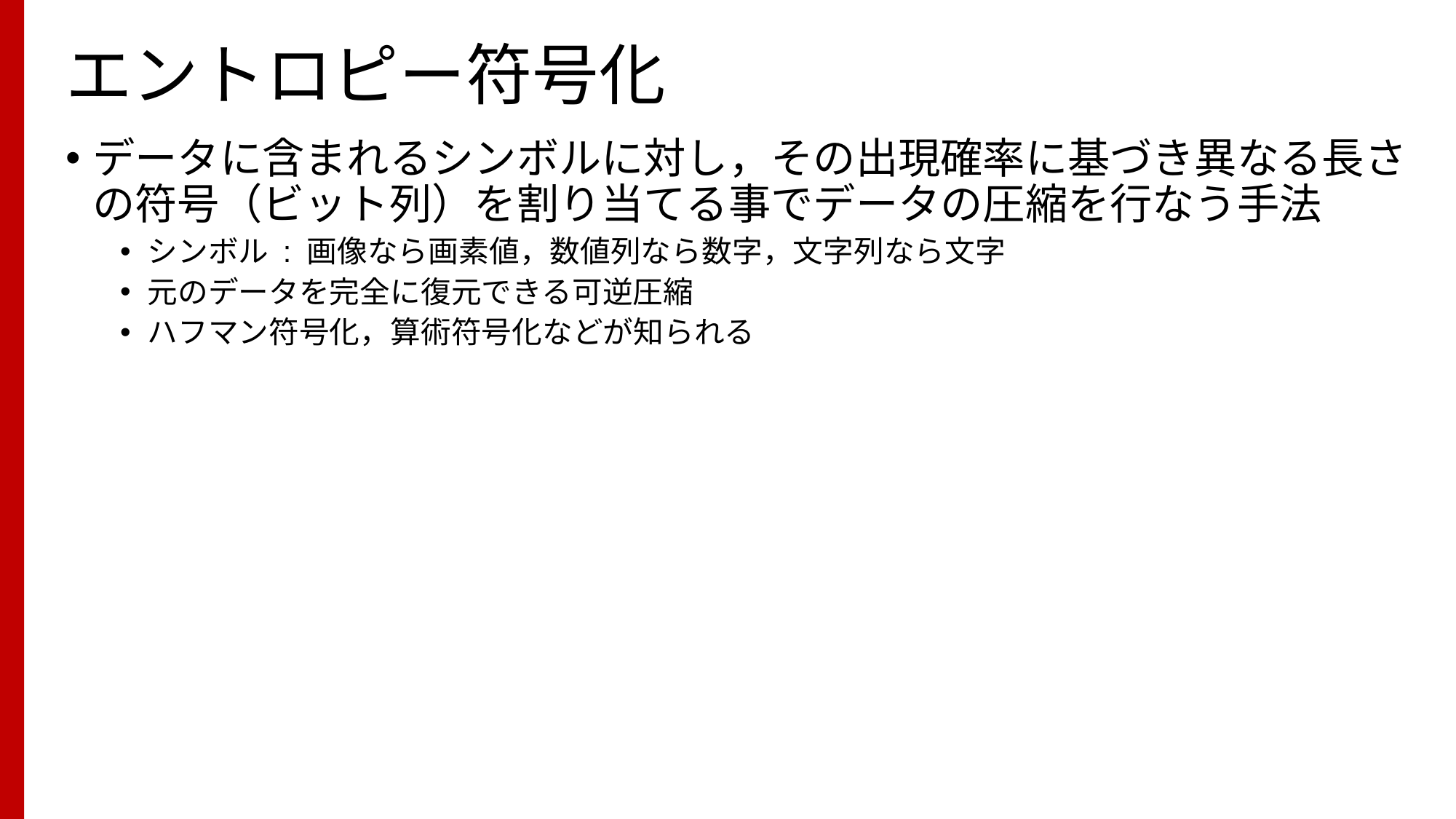

# エントロピー符号化
データに含まれるシンボルに対し，その出現確率に基づき異なる長さの符号（ビット列）を割り当てる事でデータの圧縮を行なう手法
シンボル : 画像なら画素値，数値列なら数字，文字列なら文字
元のデータを完全に復元できる可逆圧縮
ハフマン符号化，算術符号化などが知られる